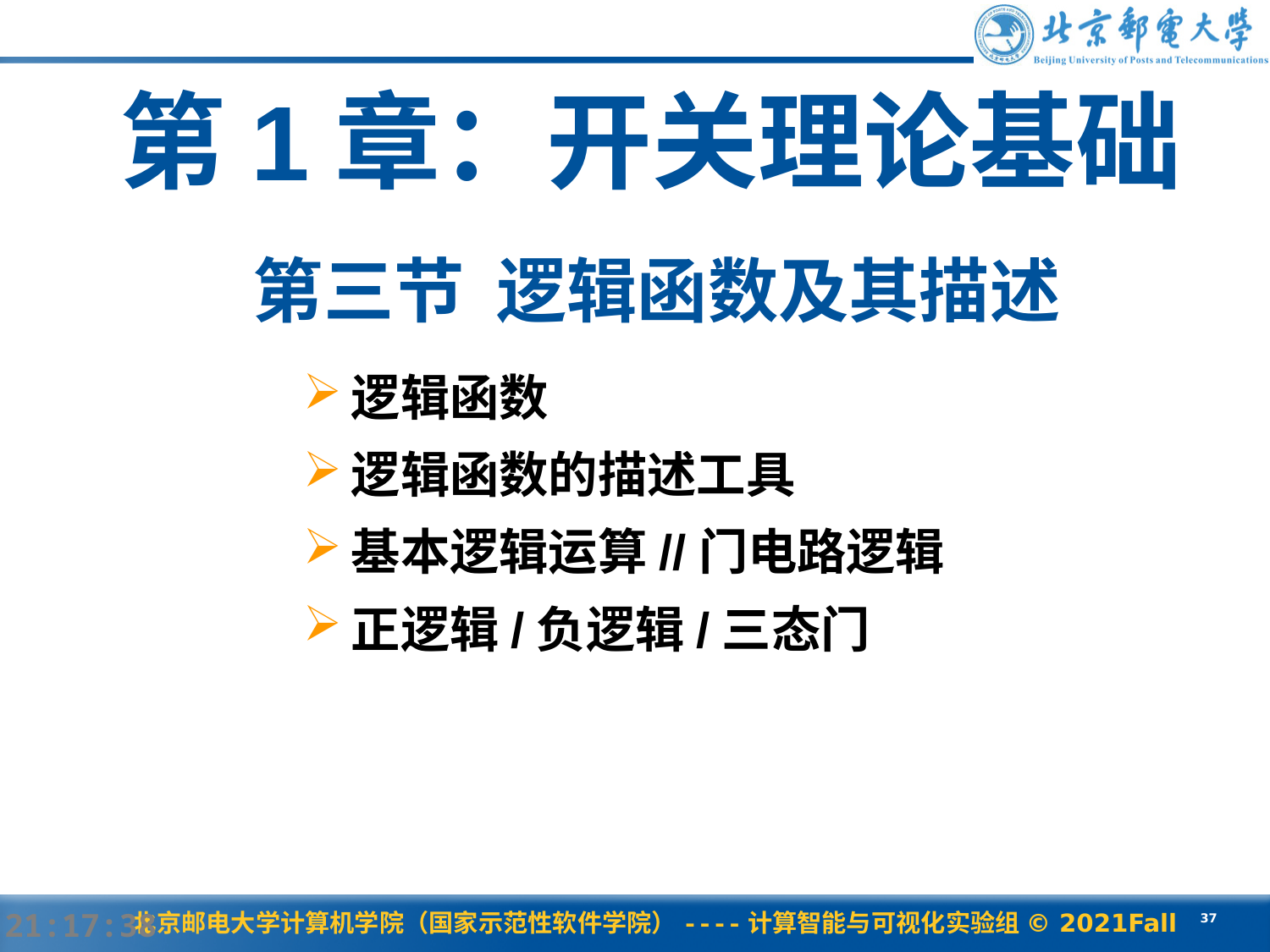

第1章：开关理论基础
# 第三节  逻辑函数及其描述
逻辑函数
逻辑函数的描述工具
基本逻辑运算//门电路逻辑
正逻辑/负逻辑/三态门